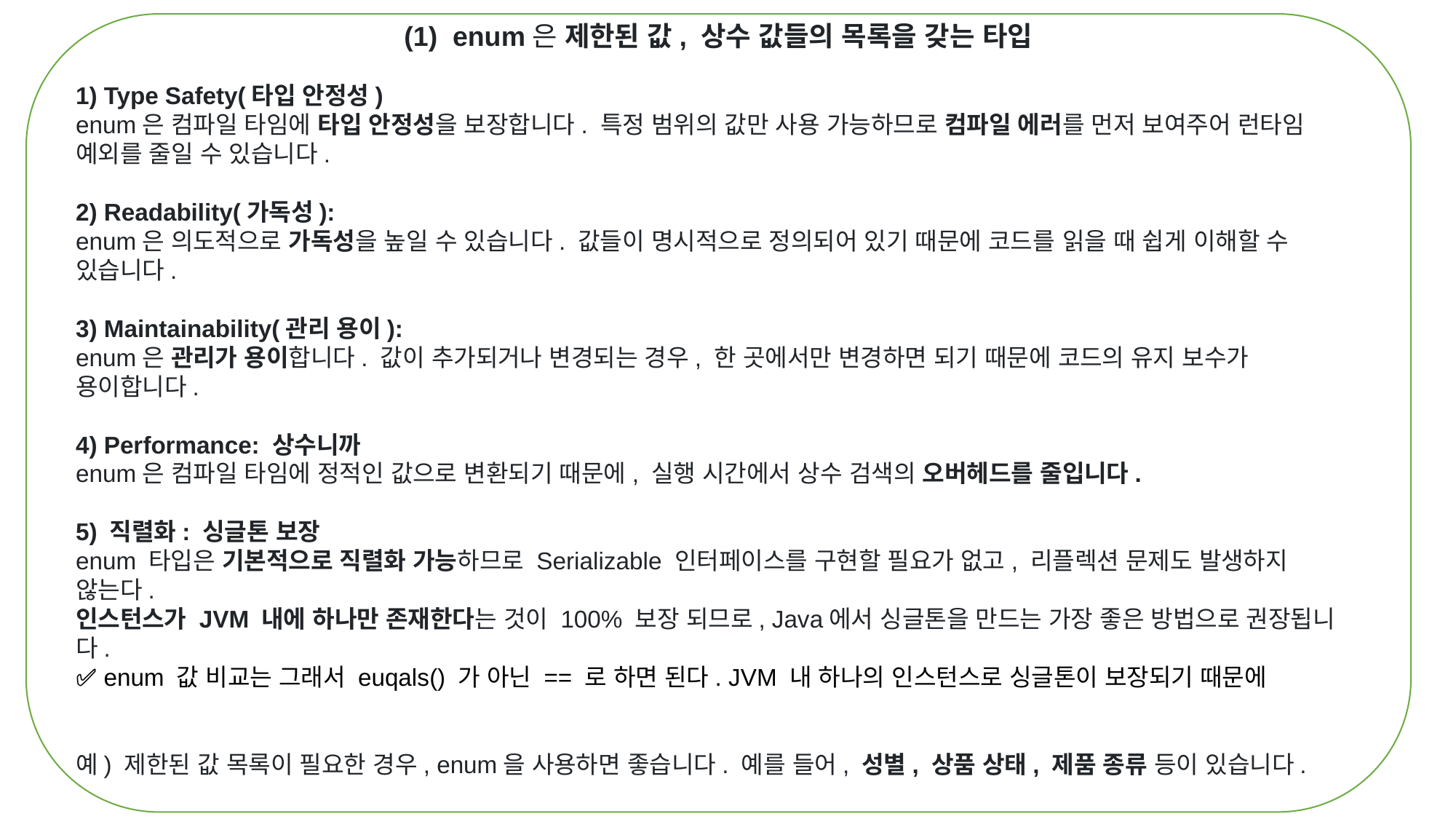

(1)  enum은 제한된 값, 상수 값들의 목록을 갖는 타입

1) Type Safety(타입 안정성)
enum은 컴파일 타임에 타입 안정성을 보장합니다. 특정 범위의 값만 사용 가능하므로 컴파일 에러를 먼저 보여주어 런타임 예외를 줄일 수 있습니다.

2) Readability(가독성):
enum은 의도적으로 가독성을 높일 수 있습니다. 값들이 명시적으로 정의되어 있기 때문에 코드를 읽을 때 쉽게 이해할 수 있습니다.

3) Maintainability(관리 용이):
enum은 관리가 용이합니다. 값이 추가되거나 변경되는 경우, 한 곳에서만 변경하면 되기 때문에 코드의 유지 보수가 용이합니다.
4) Performance: 상수니까
enum은 컴파일 타임에 정적인 값으로 변환되기 때문에, 실행 시간에서 상수 검색의 오버헤드를 줄입니다.
5) 직렬화: 싱글톤 보장
enum 타입은 기본적으로 직렬화 가능하므로 Serializable 인터페이스를 구현할 필요가 없고, 리플렉션 문제도 발생하지 않는다.
인스턴스가 JVM 내에 하나만 존재한다는 것이 100% 보장 되므로, Java에서 싱글톤을 만드는 가장 좋은 방법으로 권장됩니다.
✅ enum 값 비교는 그래서 euqals() 가 아닌 == 로 하면 된다. JVM 내 하나의 인스턴스로 싱글톤이 보장되기 때문에

예) 제한된 값 목록이 필요한 경우, enum을 사용하면 좋습니다. 예를 들어, 성별, 상품 상태, 제품 종류 등이 있습니다.